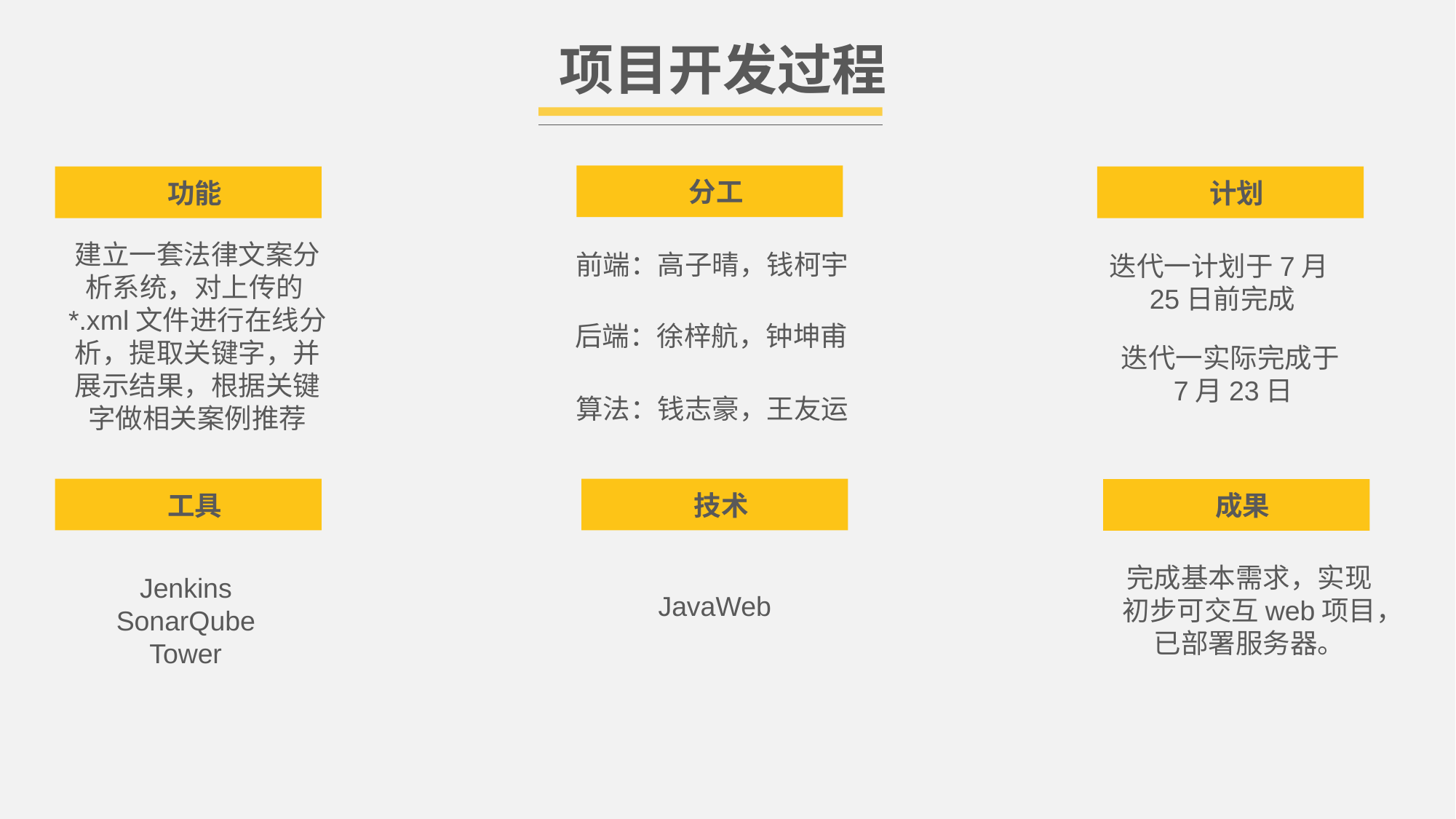

项目开发过程

 分工
 功能
 计划
建立一套法律文案分析系统，对上传的*.xml文件进行在线分析，提取关键字，并展示结果，根据关键字做相关案例推荐
前端：高子晴，钱柯宇
迭代一计划于7月25日前完成
后端：徐梓航，钟坤甫
迭代一实际完成于7月23日
算法：钱志豪，王友运
 工具
 技术
 成果
Jenkins
SonarQube
Tower
JavaWeb

完成基本需求，实现初步可交互web项目，已部署服务器。